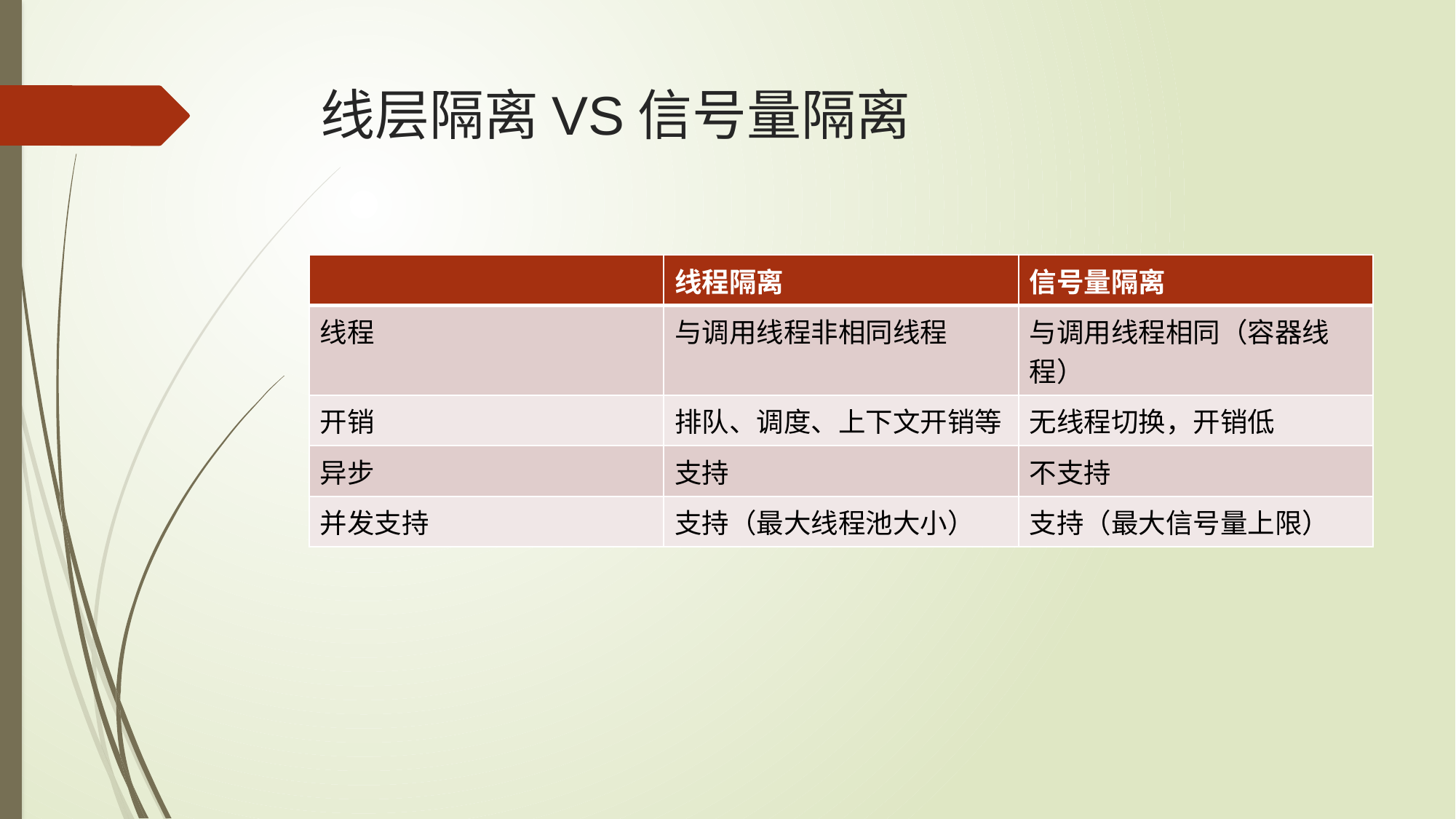

# 线层隔离VS信号量隔离
|  | 线程隔离 | 信号量隔离 |
| --- | --- | --- |
| 线程 | 与调用线程非相同线程 | 与调用线程相同（容器线程） |
| 开销 | 排队、调度、上下文开销等 | 无线程切换，开销低 |
| 异步 | 支持 | 不支持 |
| 并发支持 | 支持（最大线程池大小） | 支持（最大信号量上限） |